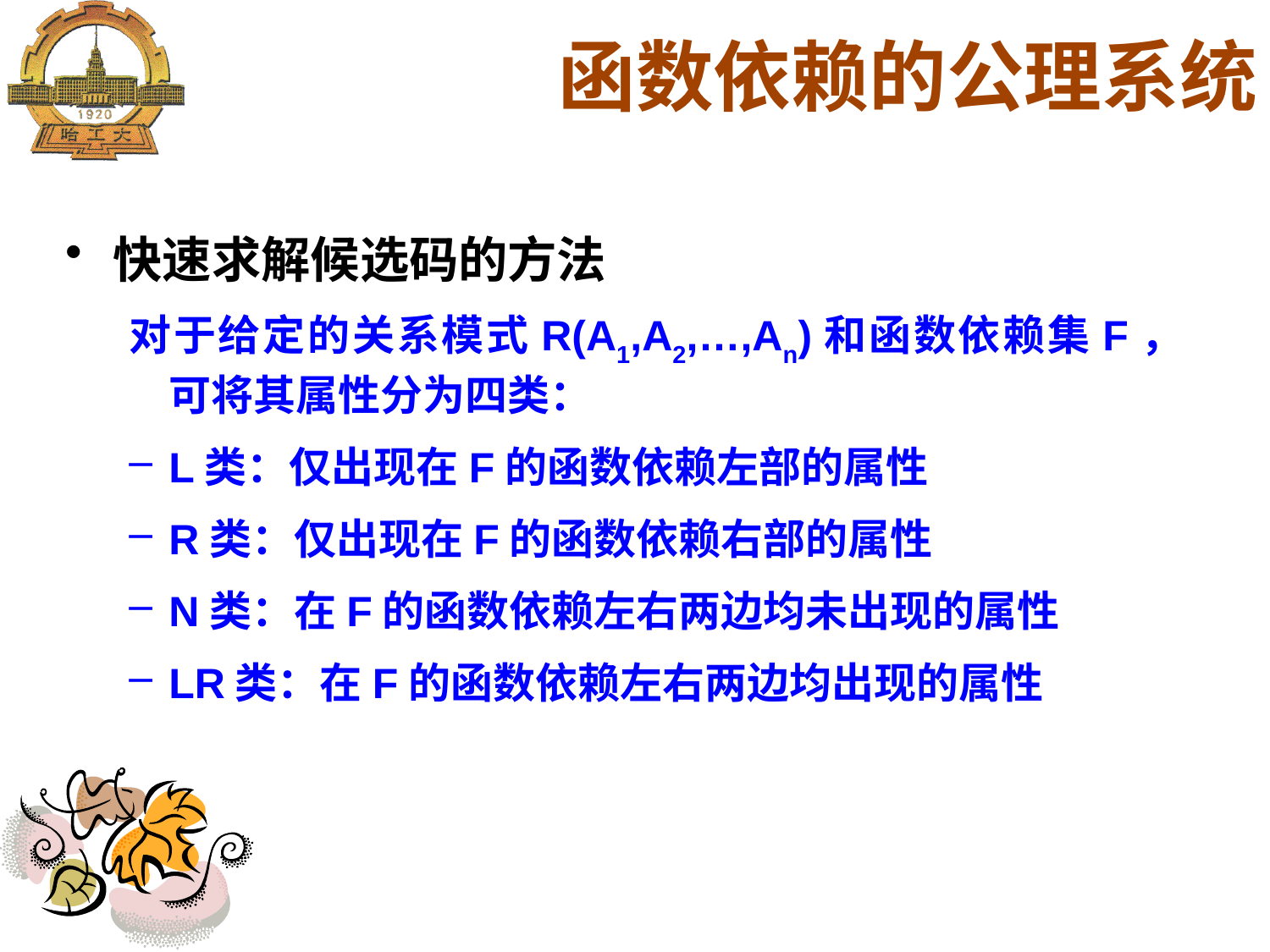

函数依赖的公理系统
快速求解候选码的方法
对于给定的关系模式R(A1,A2,…,An)和函数依赖集F，可将其属性分为四类：
L类：仅出现在F的函数依赖左部的属性
R类：仅出现在F的函数依赖右部的属性
N类：在F的函数依赖左右两边均未出现的属性
LR类：在F的函数依赖左右两边均出现的属性